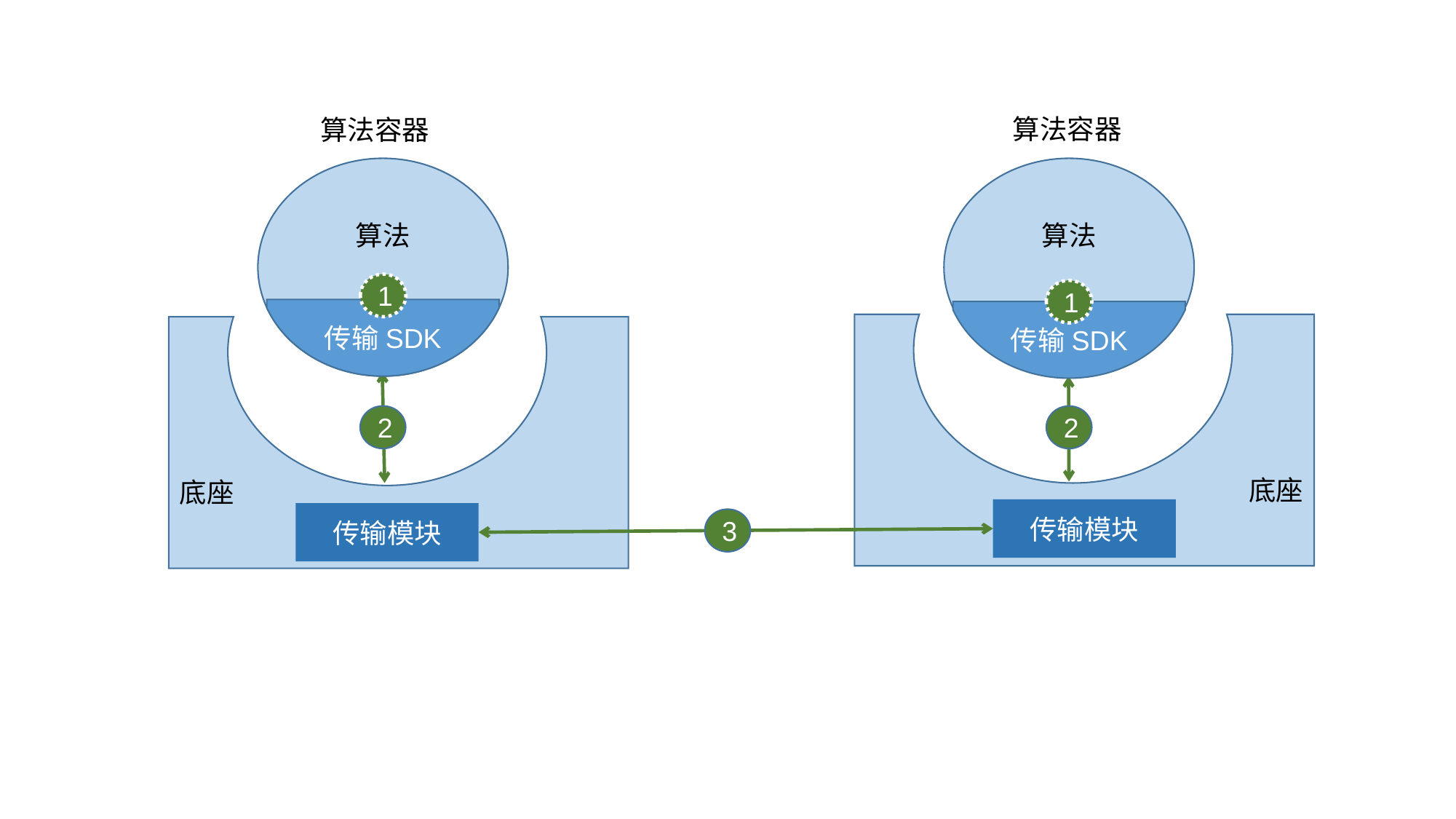

算法容器
算法容器
算法

算法

1
1
传输SDK
传输SDK

底座

底座
2
2
传输模块
传输模块
3